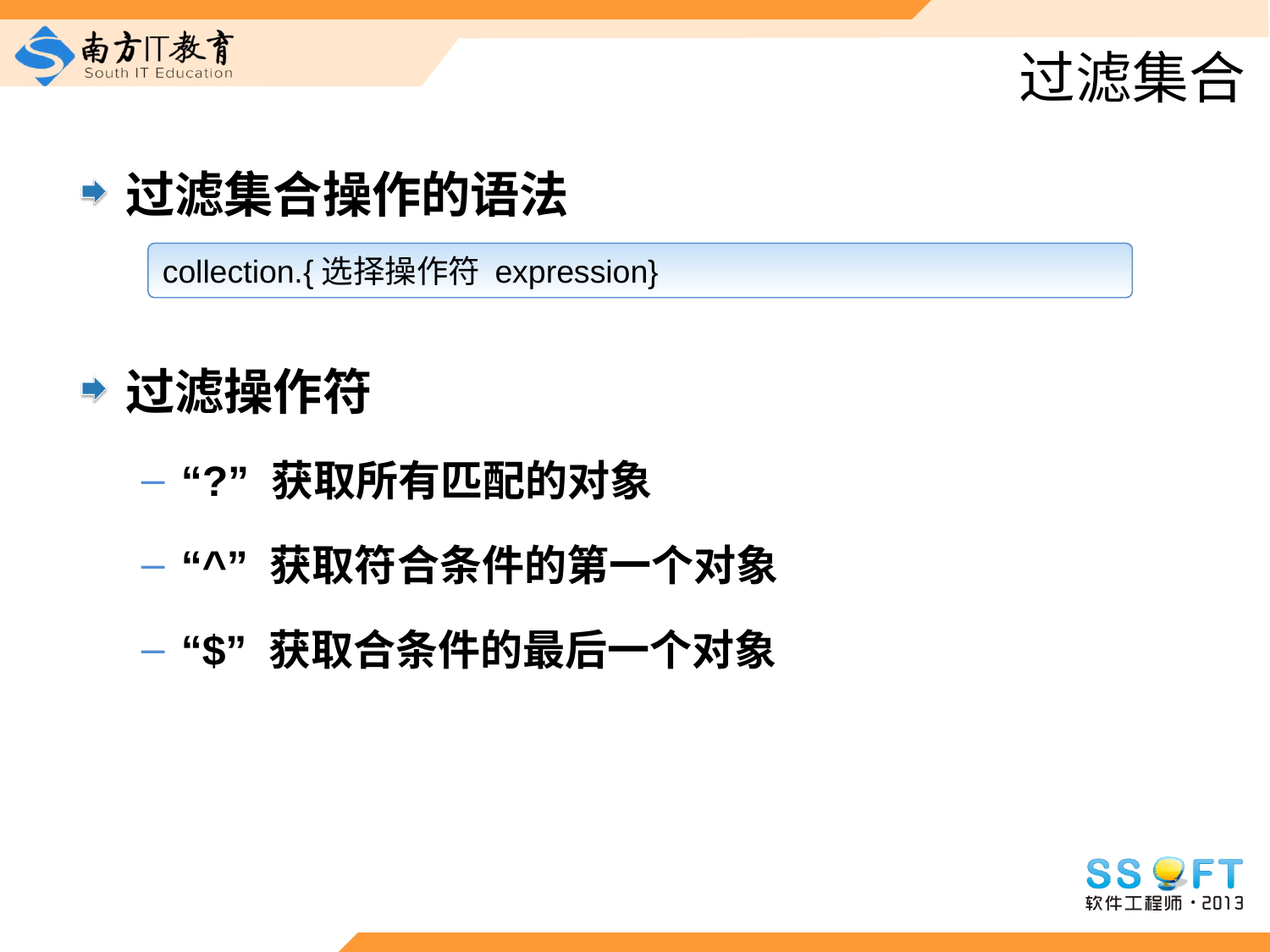

# 过滤集合
过滤集合操作的语法

过滤操作符
“?” 获取所有匹配的对象
“^” 获取符合条件的第一个对象
“$” 获取合条件的最后一个对象
collection.{选择操作符 expression}